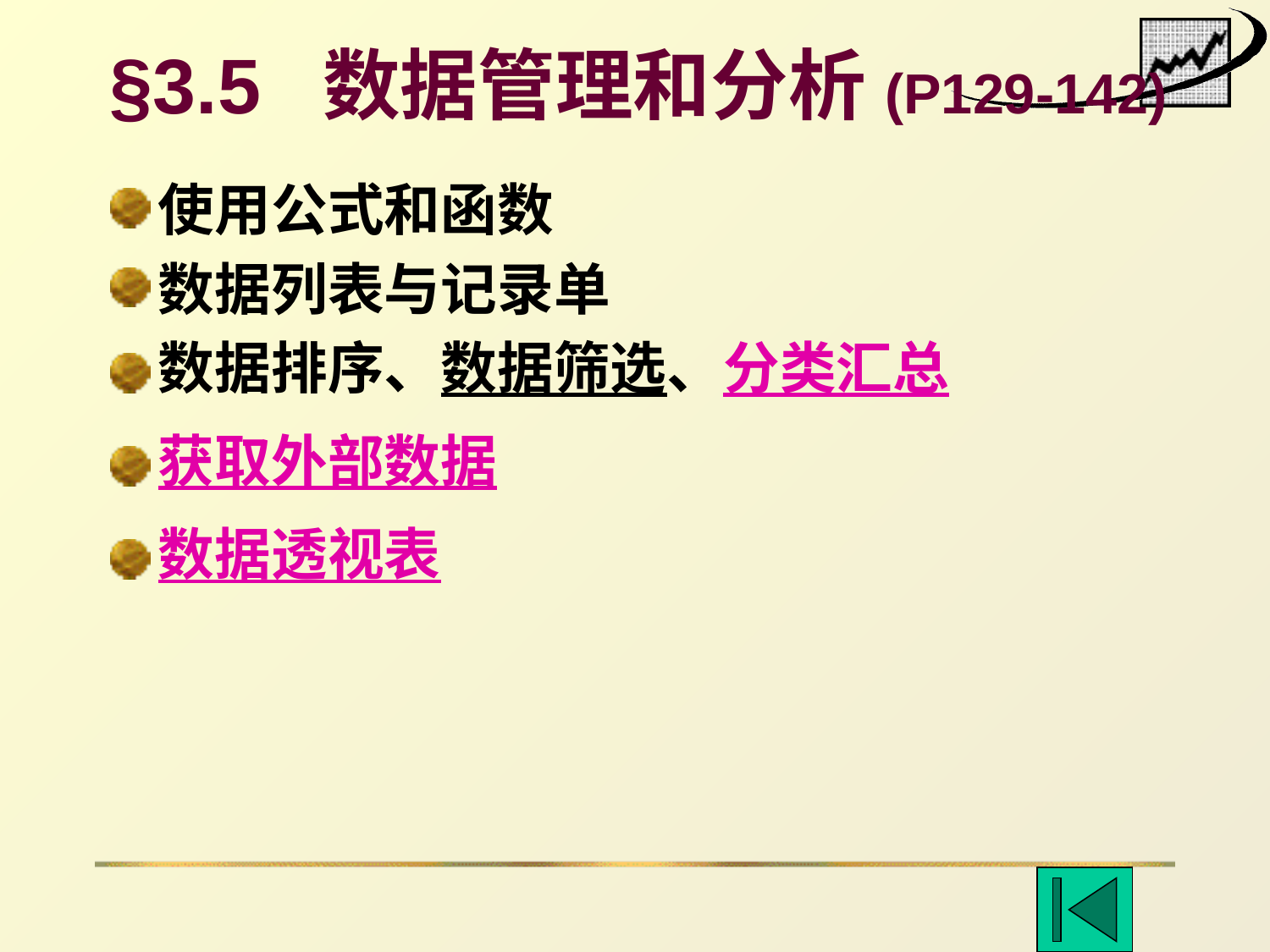

§3.5  数据管理和分析(P129-142)
使用公式和函数
数据列表与记录单
数据排序、数据筛选、分类汇总
获取外部数据
数据透视表